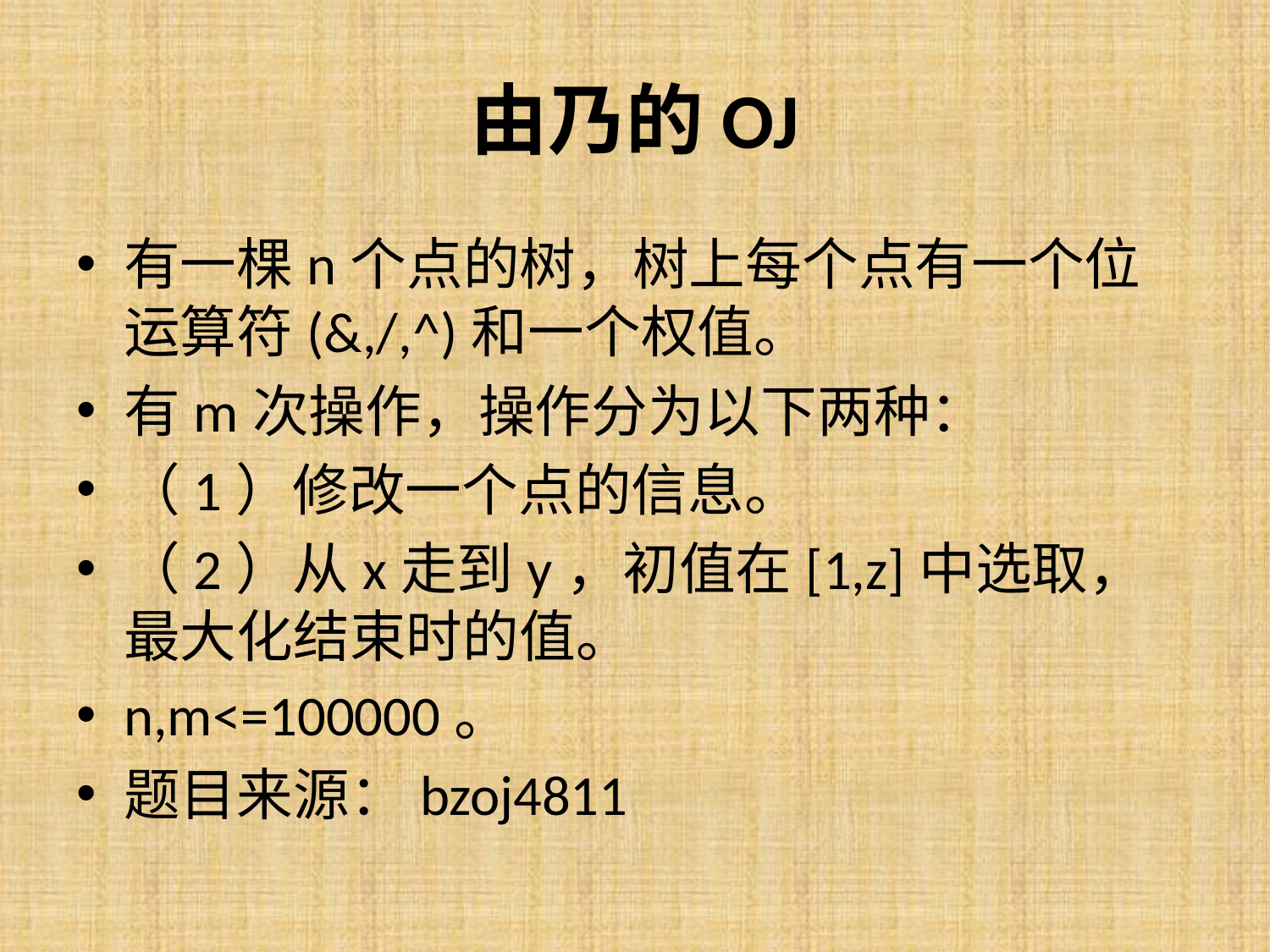

# 由乃的OJ
有一棵n个点的树，树上每个点有一个位运算符(&,/,^)和一个权值。
有m次操作，操作分为以下两种：
（1）修改一个点的信息。
（2）从x走到y，初值在[1,z]中选取，最大化结束时的值。
n,m<=100000。
题目来源：bzoj4811